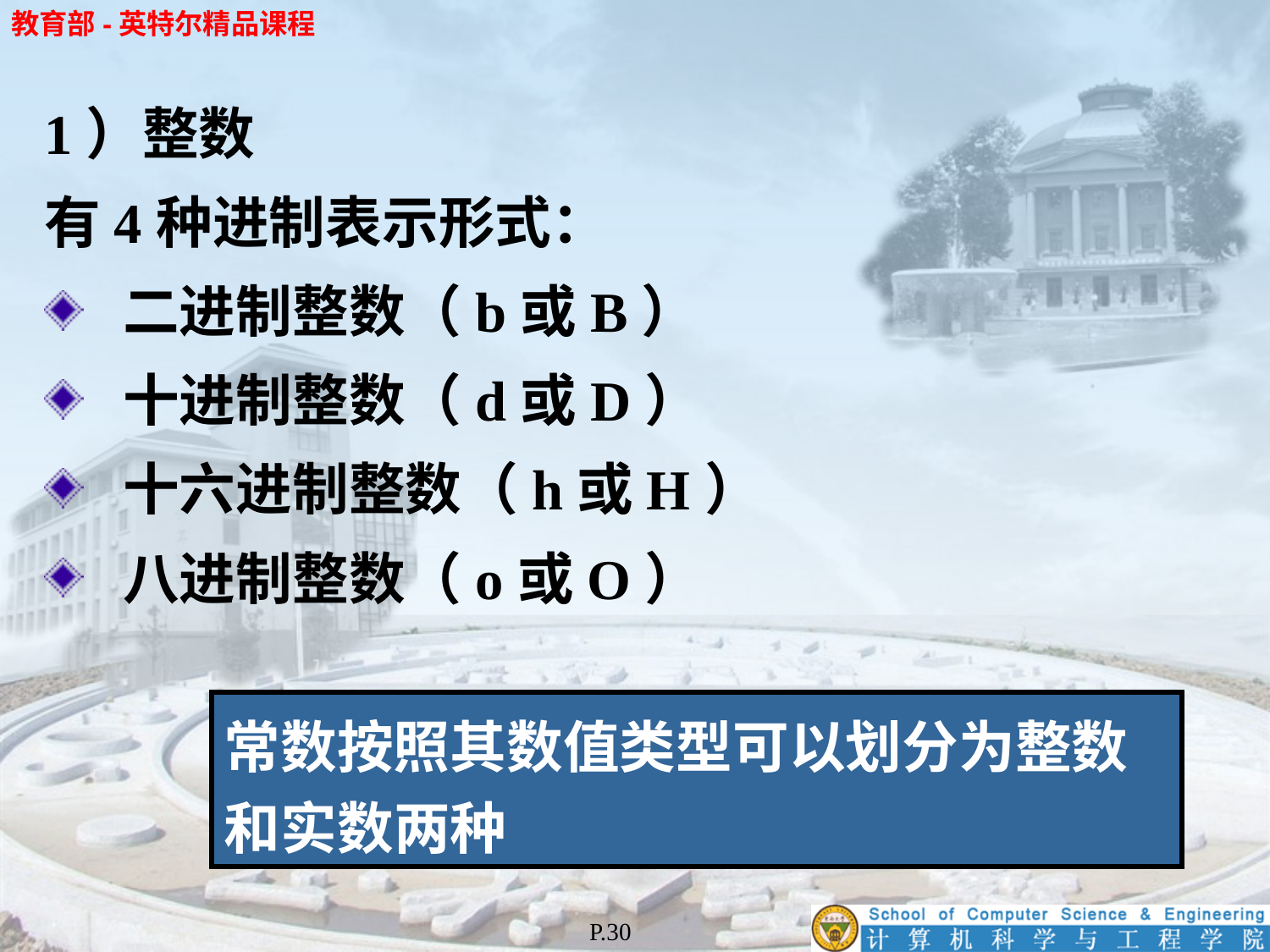

1）整数
有4种进制表示形式：
  二进制整数（b或B）
  十进制整数（d或D）
  十六进制整数（h或H）
  八进制整数（o或O）
常数按照其数值类型可以划分为整数和实数两种
P.30